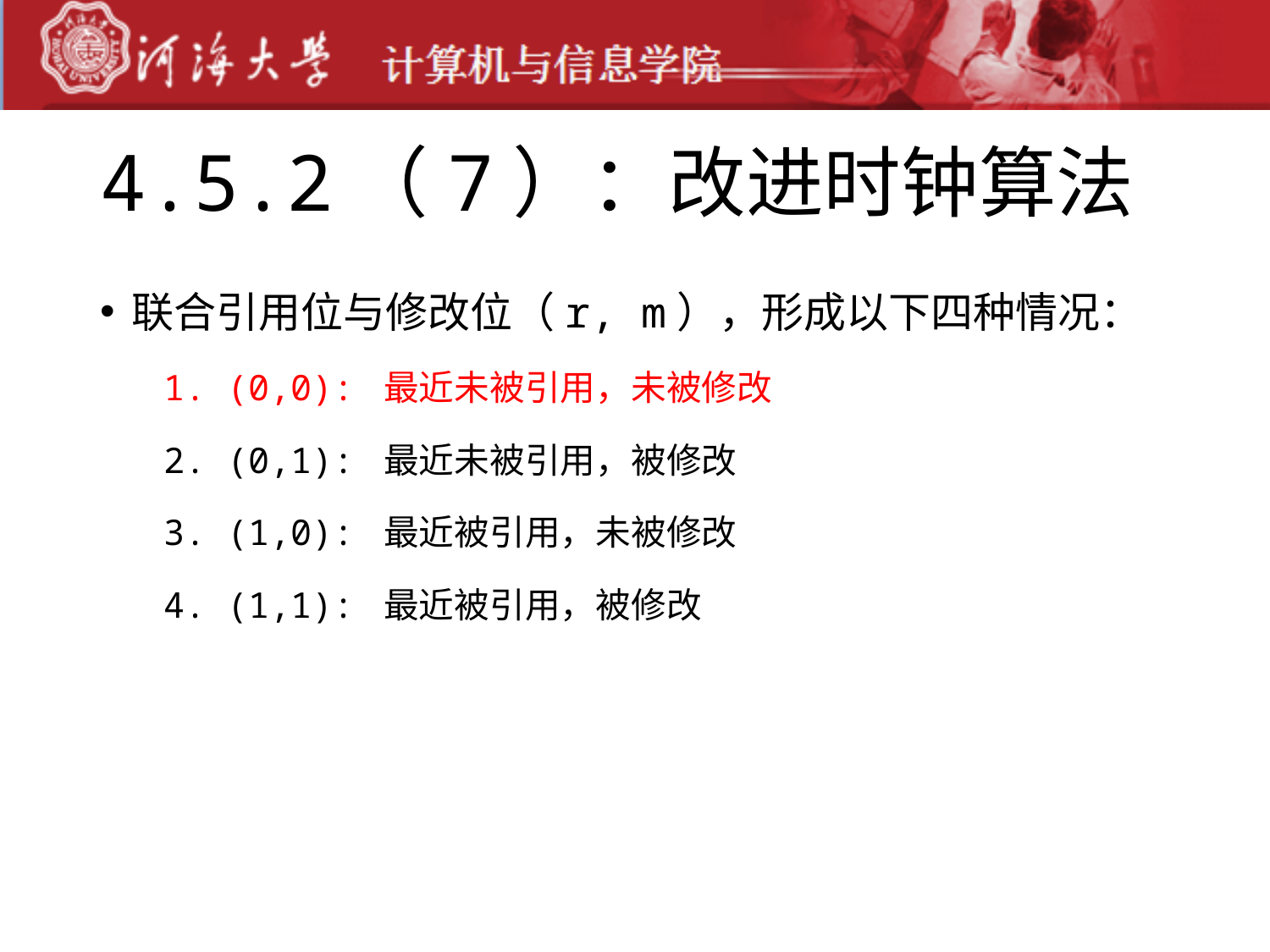

# 4.5.2（7）：改进时钟算法
联合引用位与修改位（r, m），形成以下四种情况：
(0,0): 最近未被引用，未被修改
(0,1): 最近未被引用，被修改
(1,0): 最近被引用，未被修改
(1,1): 最近被引用，被修改